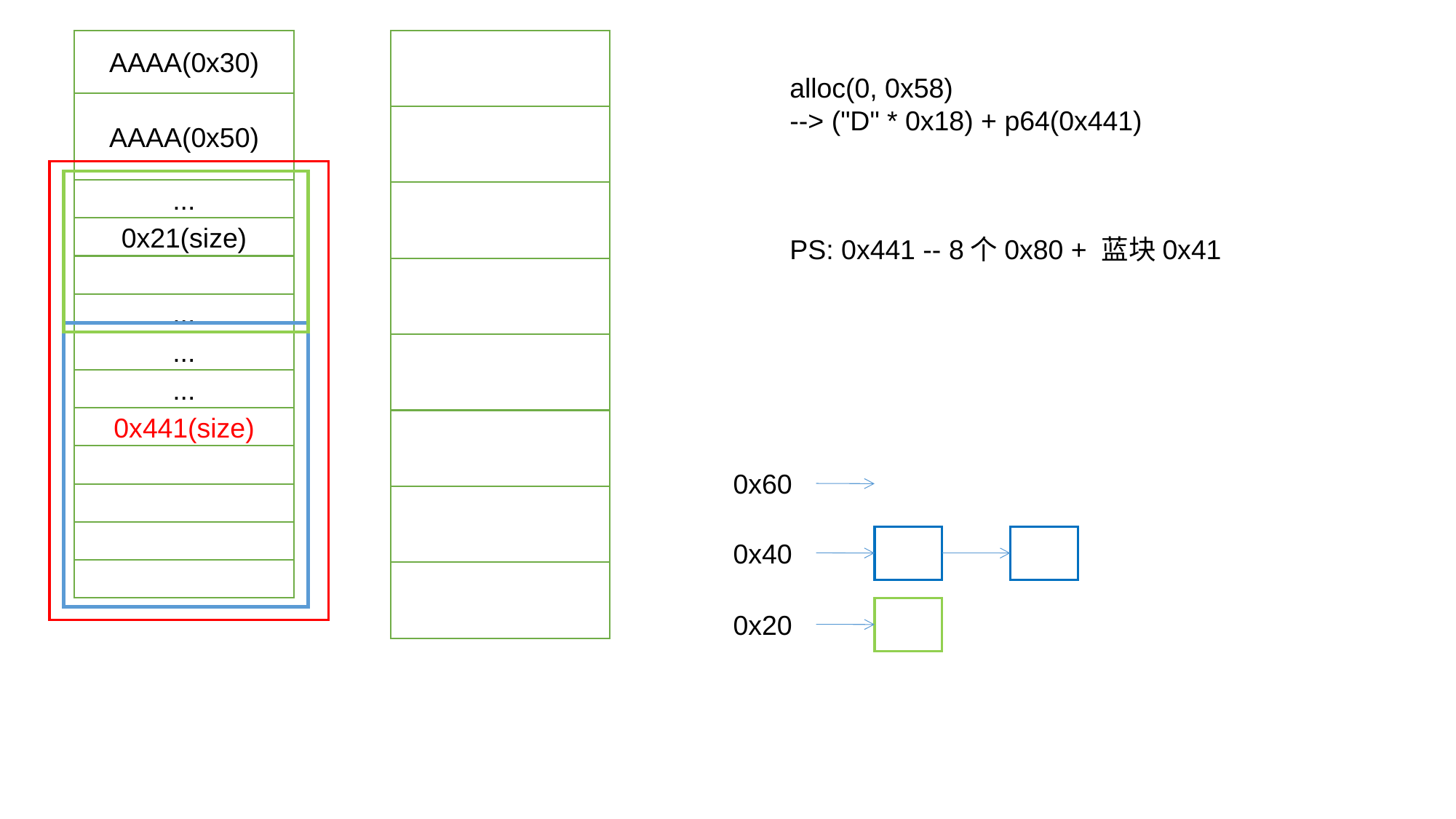

AAAA(0x30)

alloc(0, 0x58)
--> ("D" * 0x18) + p64(0x441)
AAAA(0x50)

...

0x21(size)
PS: 0x441 -- 8个0x80 + 蓝块0x41

...

...

...
0x441(size)

0x60

0x40

0x20